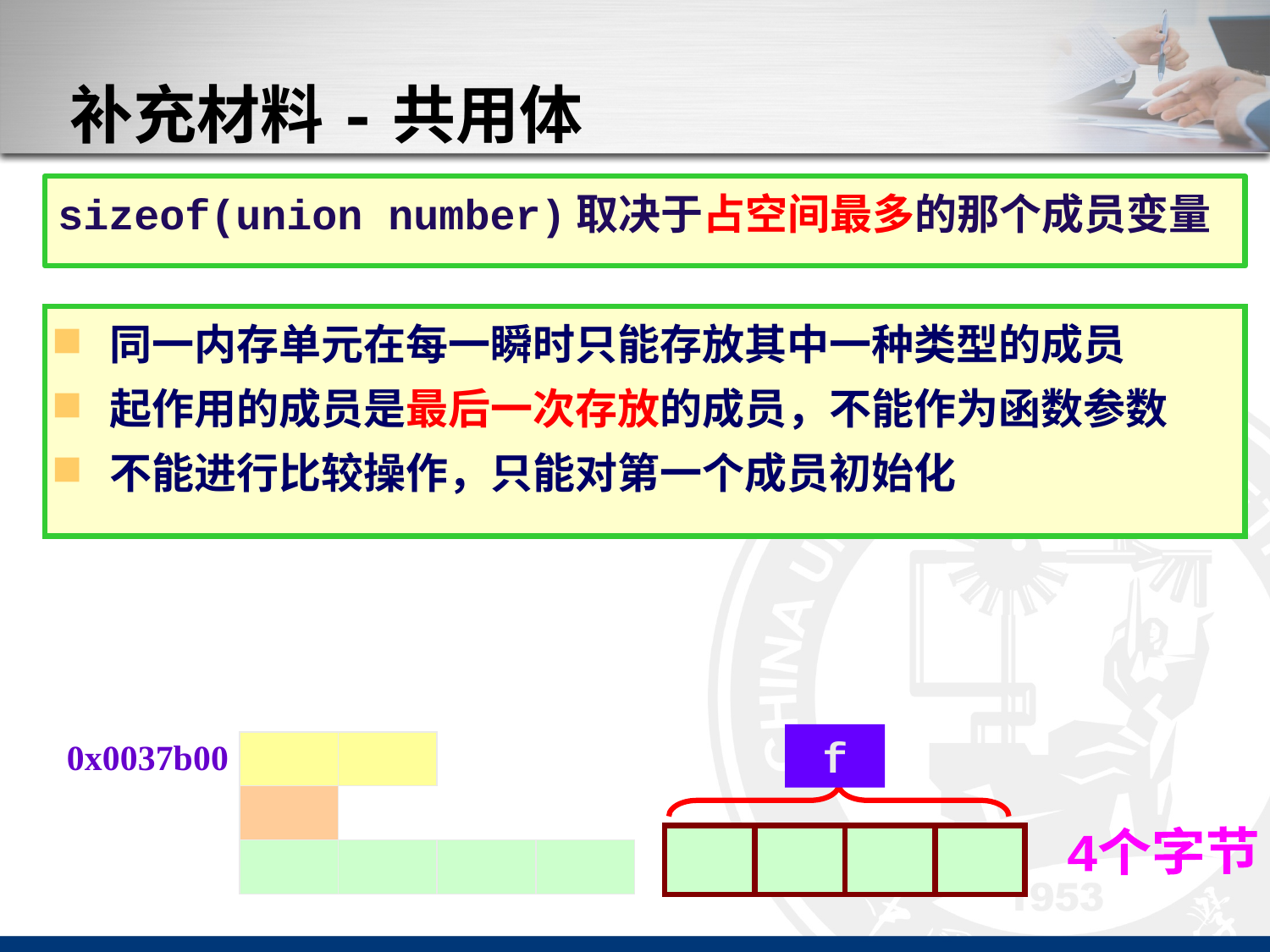

补充材料-共用体
sizeof(union number)取决于占空间最多的那个成员变量
同一内存单元在每一瞬时只能存放其中一种类型的成员
起作用的成员是最后一次存放的成员，不能作为函数参数
不能进行比较操作，只能对第一个成员初始化
f
0x0037b00

4个字节